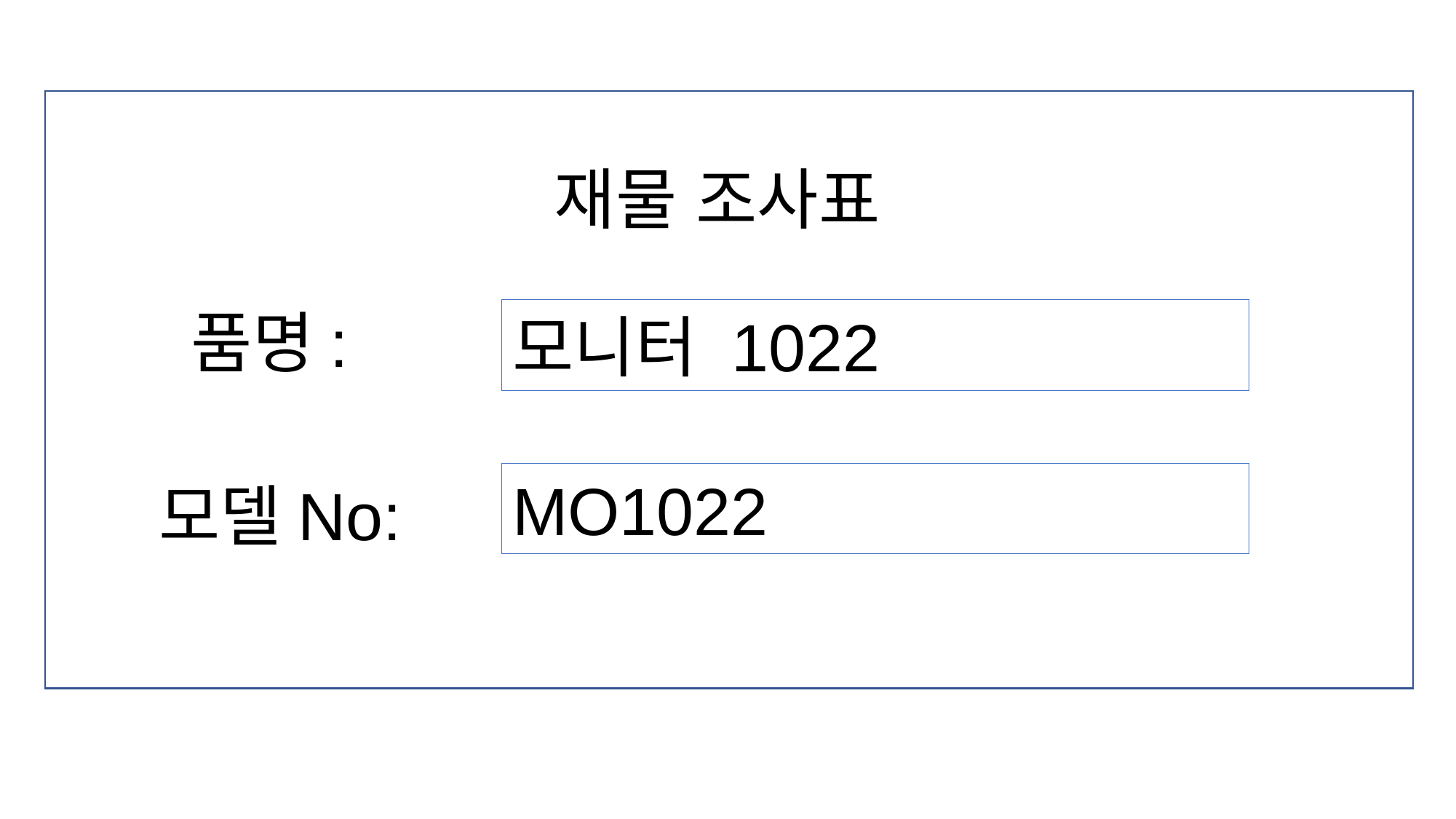

재물 조사표
품명:
모니터 1022
MO1022
모델No: